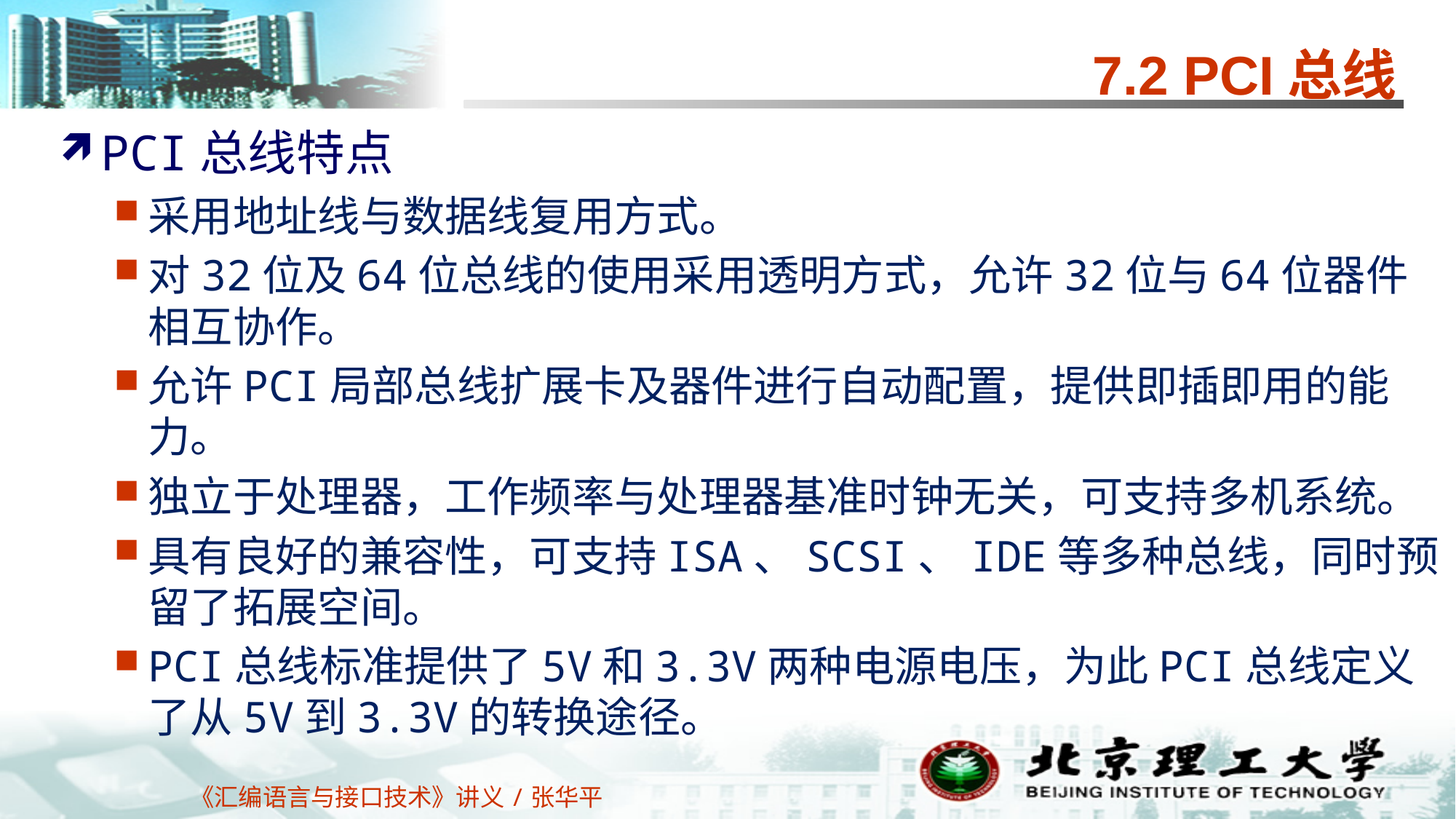

# 7.2 PCI总线
PCI总线特点
采用地址线与数据线复用方式。
对32位及64位总线的使用采用透明方式，允许32位与64位器件相互协作。
允许PCI局部总线扩展卡及器件进行自动配置，提供即插即用的能力。
独立于处理器，工作频率与处理器基准时钟无关，可支持多机系统。
具有良好的兼容性，可支持ISA、SCSI、IDE等多种总线，同时预留了拓展空间。
PCI总线标准提供了5V和3.3V两种电源电压，为此PCI总线定义了从5V到3.3V的转换途径。